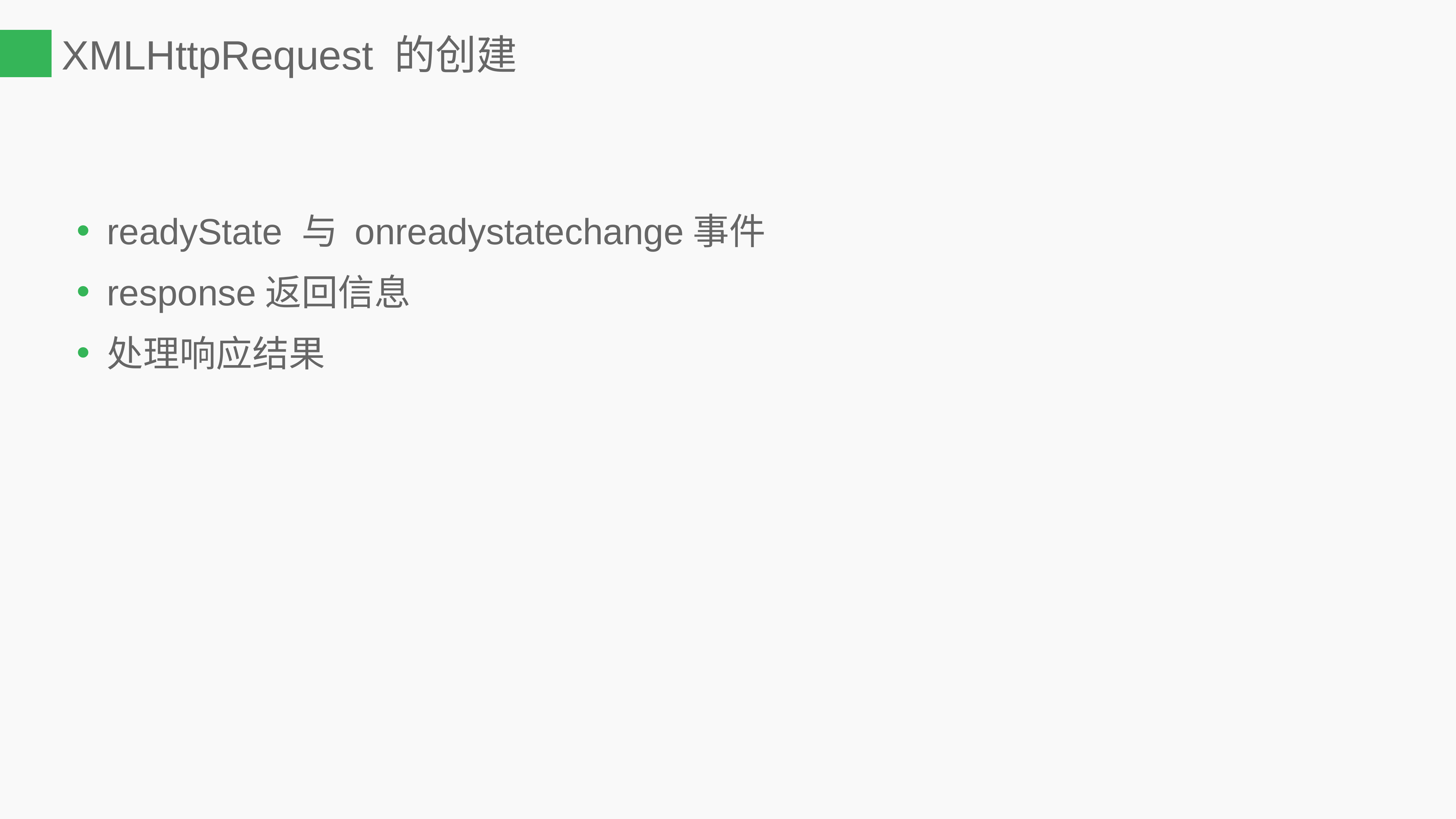

# XMLHttpRequest 的创建
readyState 与 onreadystatechange事件
response返回信息
处理响应结果